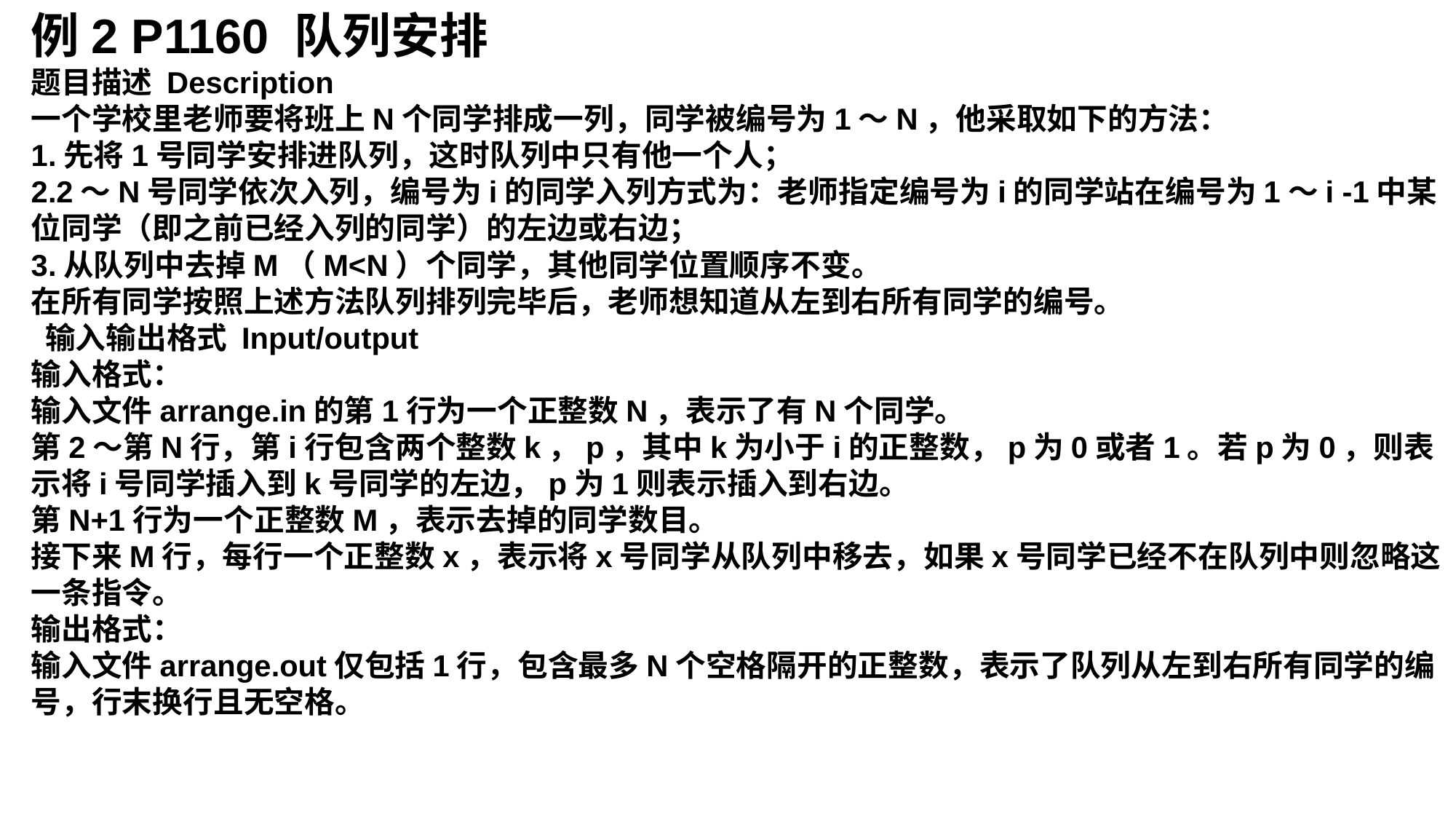

例2 P1160 队列安排
题目描述 Description
一个学校里老师要将班上N个同学排成一列，同学被编号为1～N，他采取如下的方法：
1.先将1号同学安排进队列，这时队列中只有他一个人；
2.2～N号同学依次入列，编号为i的同学入列方式为：老师指定编号为i的同学站在编号为1～i -1中某位同学（即之前已经入列的同学）的左边或右边；
3.从队列中去掉M（M<N）个同学，其他同学位置顺序不变。
在所有同学按照上述方法队列排列完毕后，老师想知道从左到右所有同学的编号。
 输入输出格式 Input/output
输入格式：
输入文件arrange.in的第1行为一个正整数N，表示了有N个同学。
第2～第N行，第i行包含两个整数k，p，其中k为小于i的正整数，p为0或者1。若p为0，则表示将i号同学插入到k号同学的左边，p为1则表示插入到右边。
第N+1行为一个正整数M，表示去掉的同学数目。
接下来M行，每行一个正整数x，表示将x号同学从队列中移去，如果x号同学已经不在队列中则忽略这一条指令。
输出格式：
输入文件arrange.out仅包括1行，包含最多N个空格隔开的正整数，表示了队列从左到右所有同学的编号，行末换行且无空格。